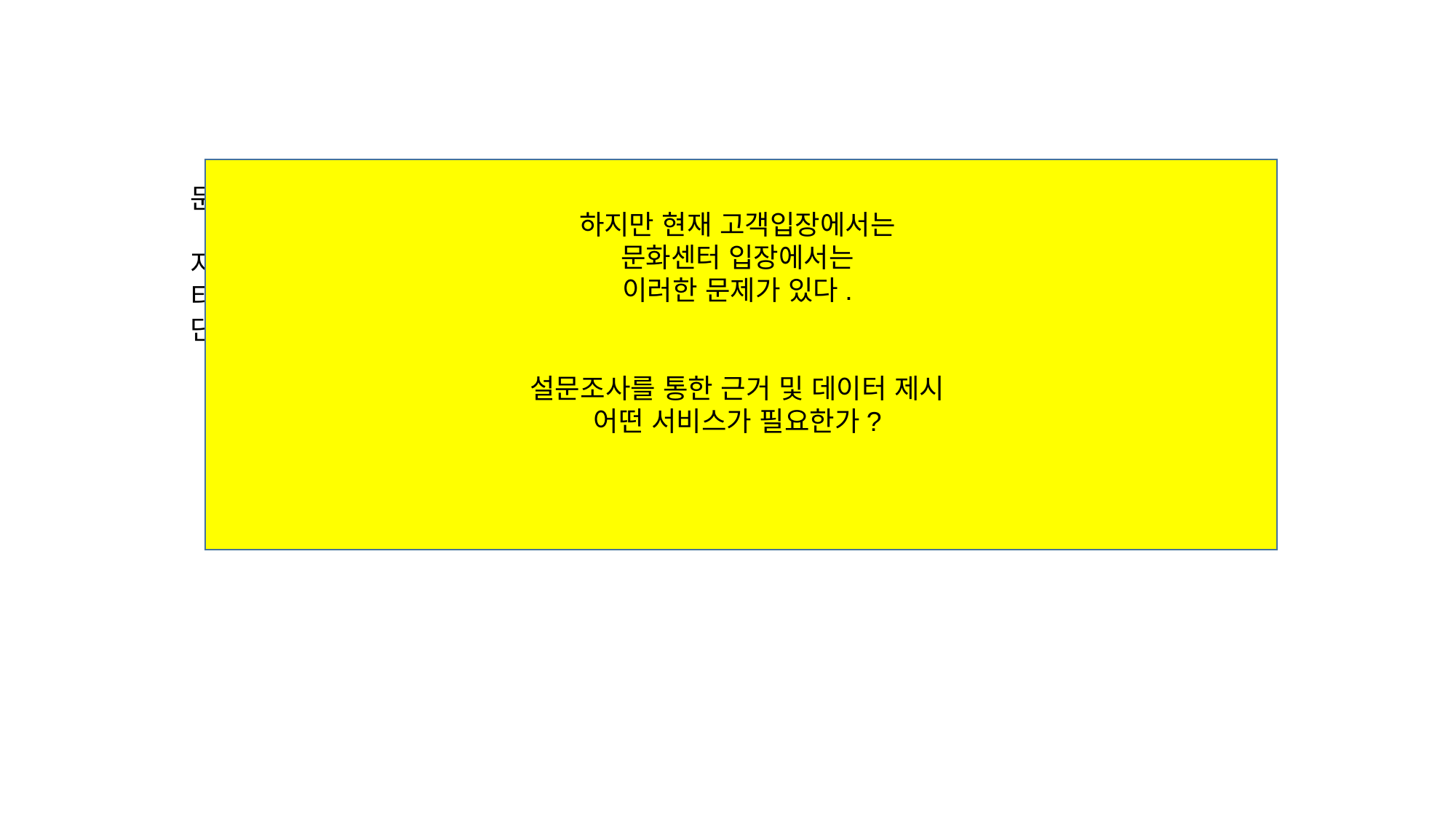

하지만 현재 고객입장에서는
문화센터 입장에서는
이러한 문제가 있다.

설문조사를 통한 근거 및 데이터 제시
어떤 서비스가 필요한가?

문제점

지역 문화 공연/행사에서 티켓팅할때 문제가 있다~
티켓팅은 외주를 맡기는데 이때, 사용자들의 정보를 알 수 가 없다. 단지 몇 명이 오고 갔는지 밖에 알 수가 없다.